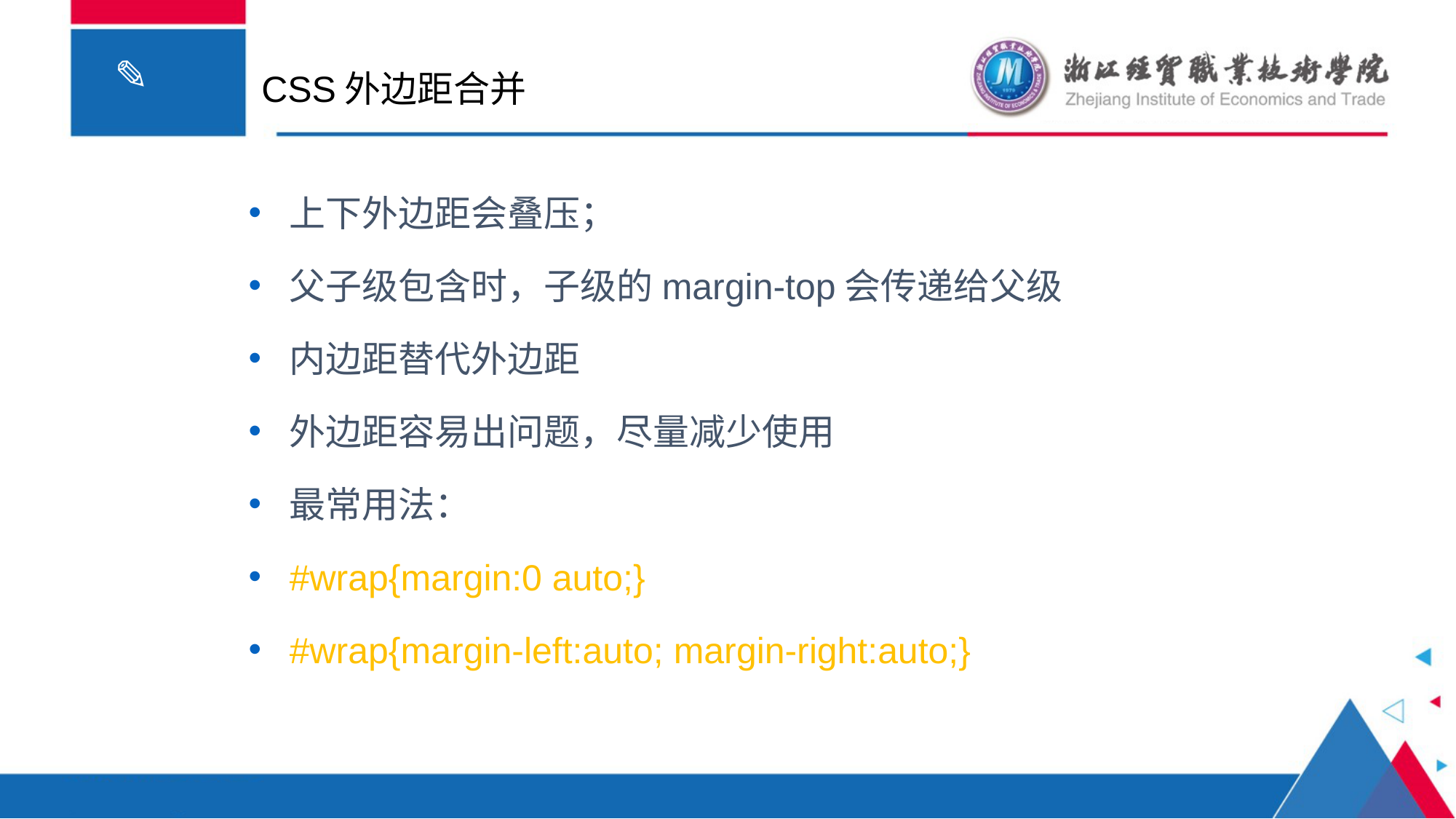

# CSS外边距合并
上下外边距会叠压；
父子级包含时，子级的margin-top会传递给父级
内边距替代外边距
外边距容易出问题，尽量减少使用
最常用法：
#wrap{margin:0 auto;}
#wrap{margin-left:auto; margin-right:auto;}